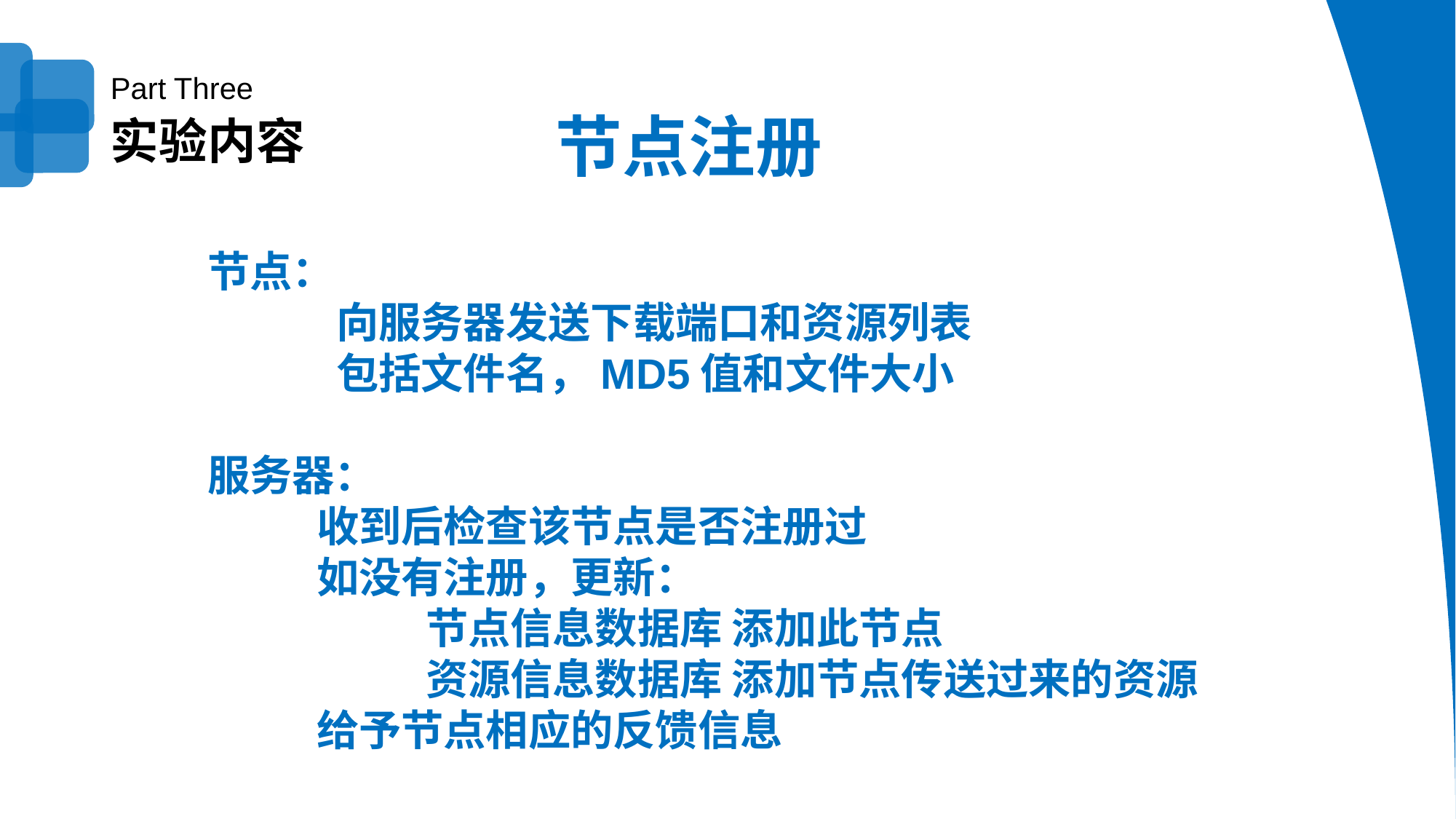

Part Three
节点注册
实验内容
节点：
	 向服务器发送下载端口和资源列表
	 包括文件名，MD5值和文件大小

服务器：
	收到后检查该节点是否注册过
	如没有注册，更新：
		节点信息数据库 添加此节点
		资源信息数据库 添加节点传送过来的资源
	给予节点相应的反馈信息